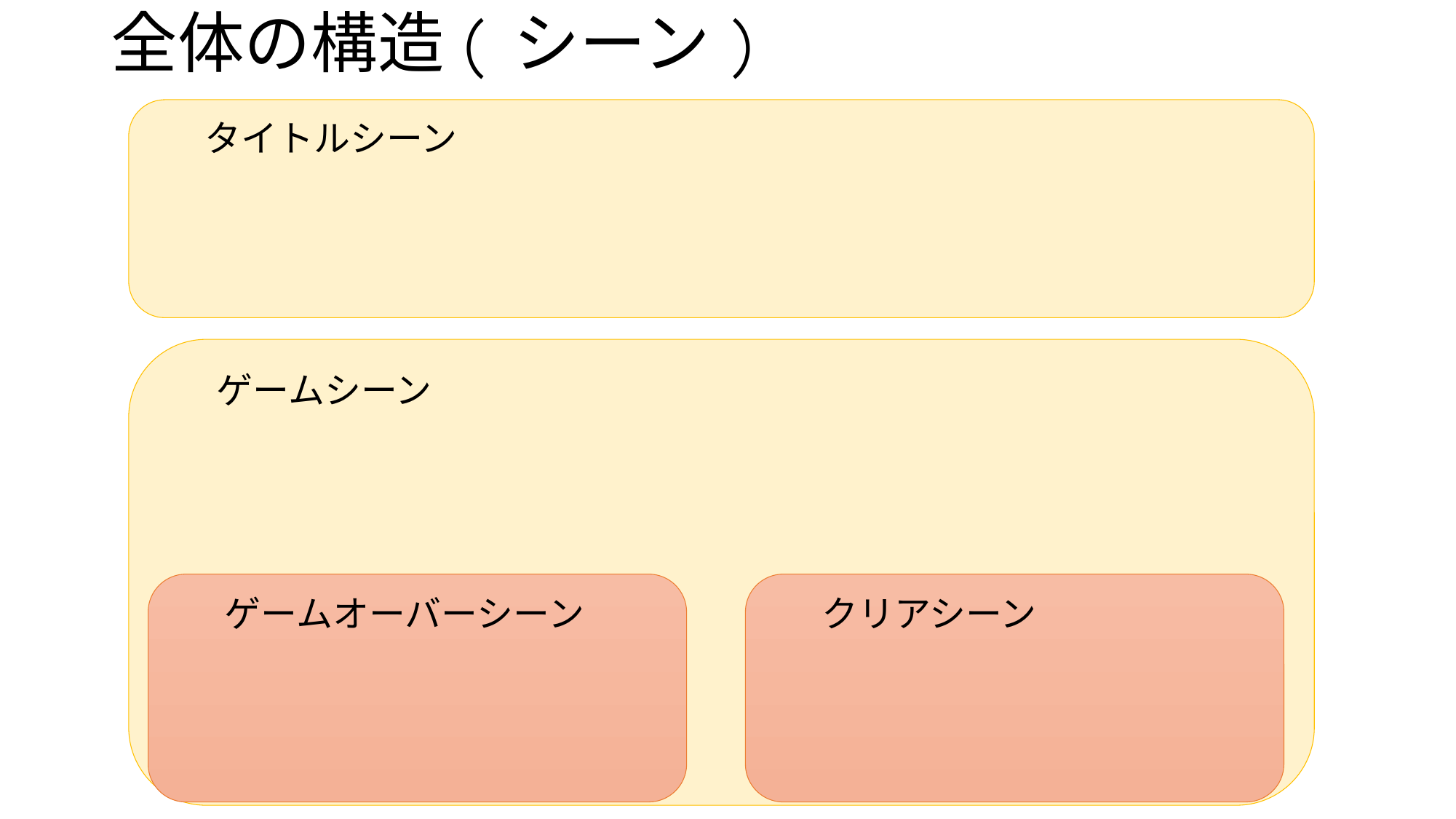

# 全体の構造(シーン)
タイトルシーン
ゲームシーン
ゲームオーバーシーン
クリアシーン